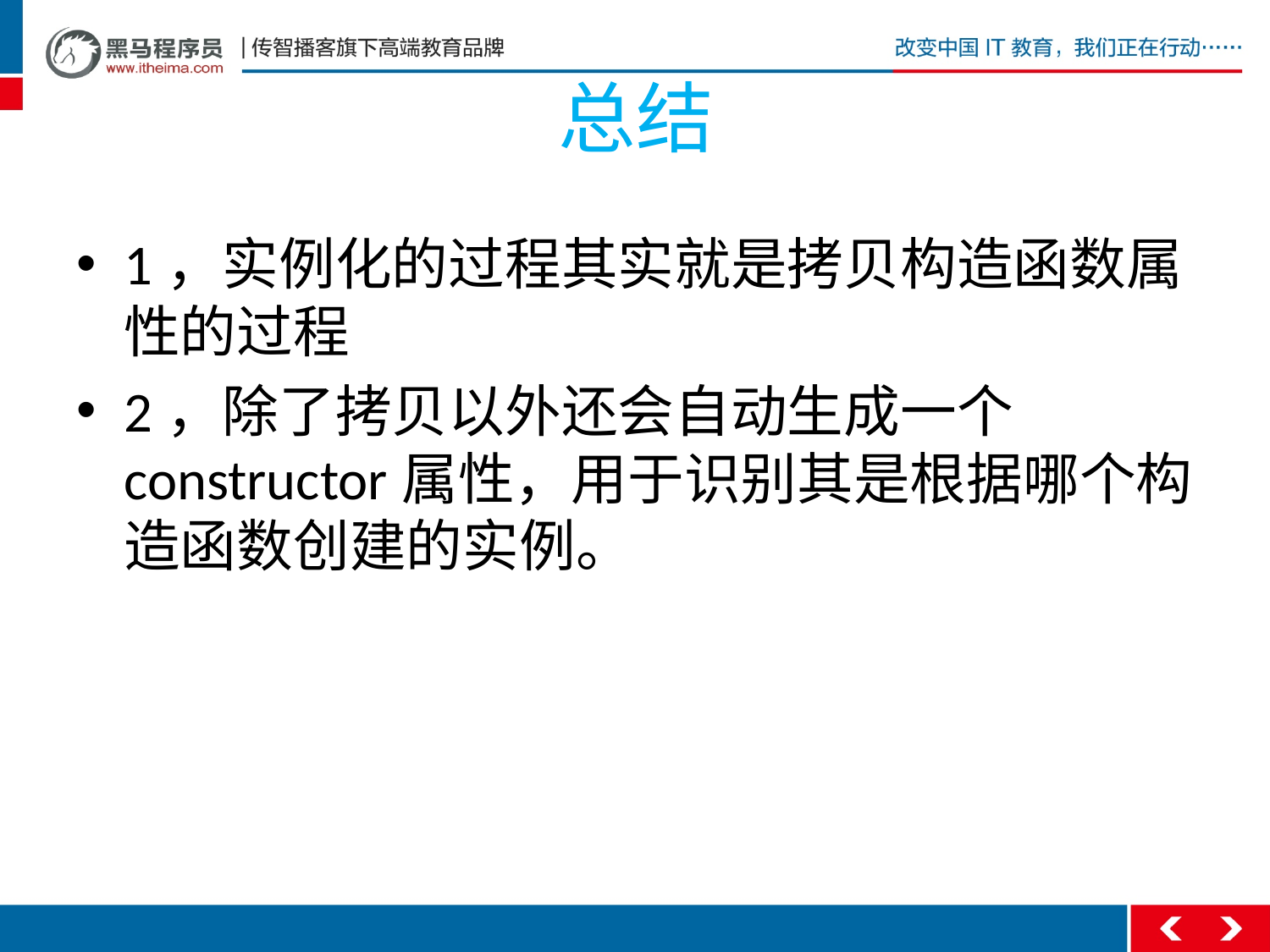

# 总结
1，实例化的过程其实就是拷贝构造函数属性的过程
2，除了拷贝以外还会自动生成一个constructor属性，用于识别其是根据哪个构造函数创建的实例。